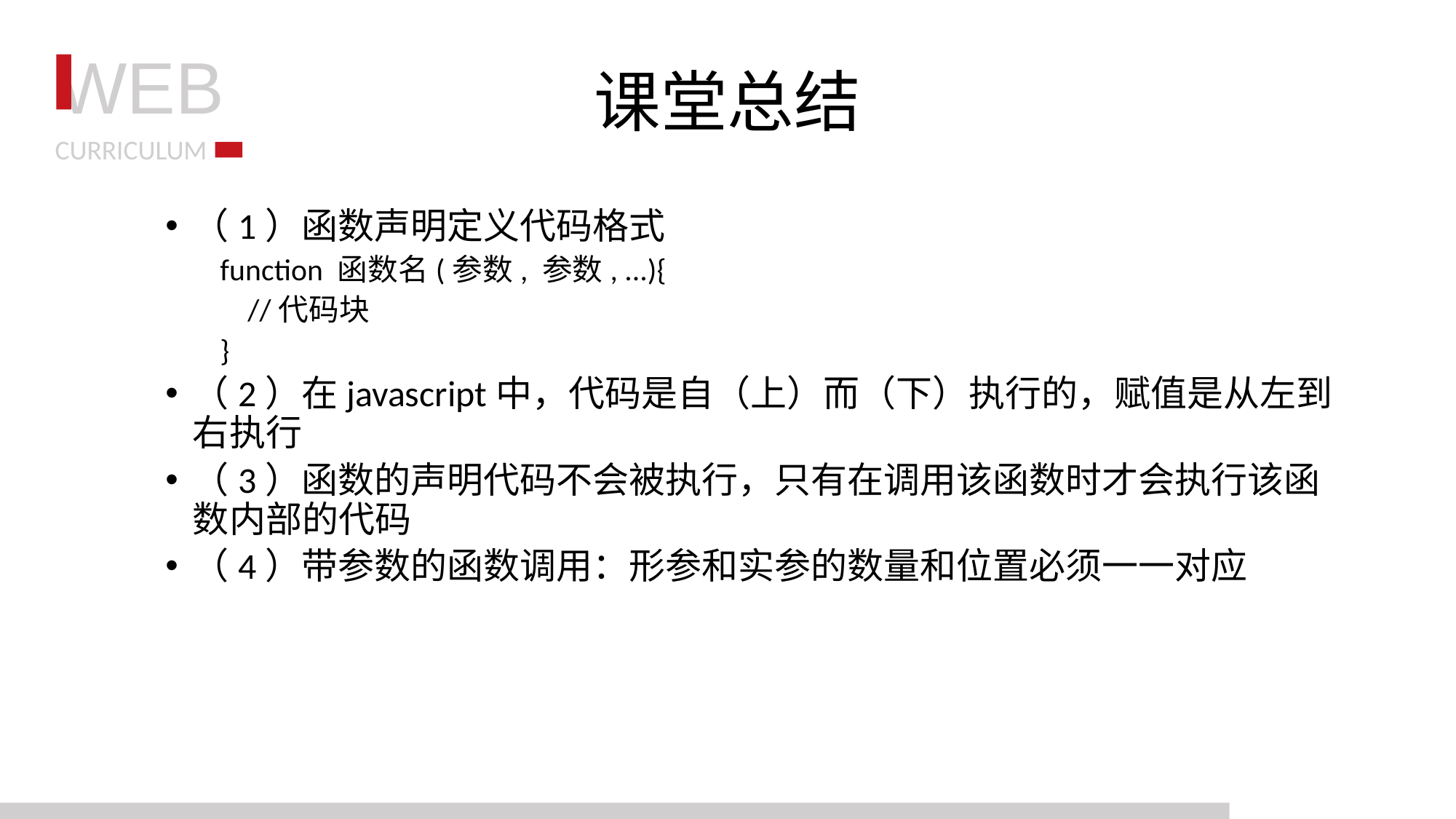

# 课堂总结
（1）函数声明定义代码格式
function 函数名(参数, 参数, ...){
    //代码块
}
（2）在javascript中，代码是自（上）而（下）执行的，赋值是从左到右执行
（3）函数的声明代码不会被执行，只有在调用该函数时才会执行该函数内部的代码
（4）带参数的函数调用：形参和实参的数量和位置必须一一对应